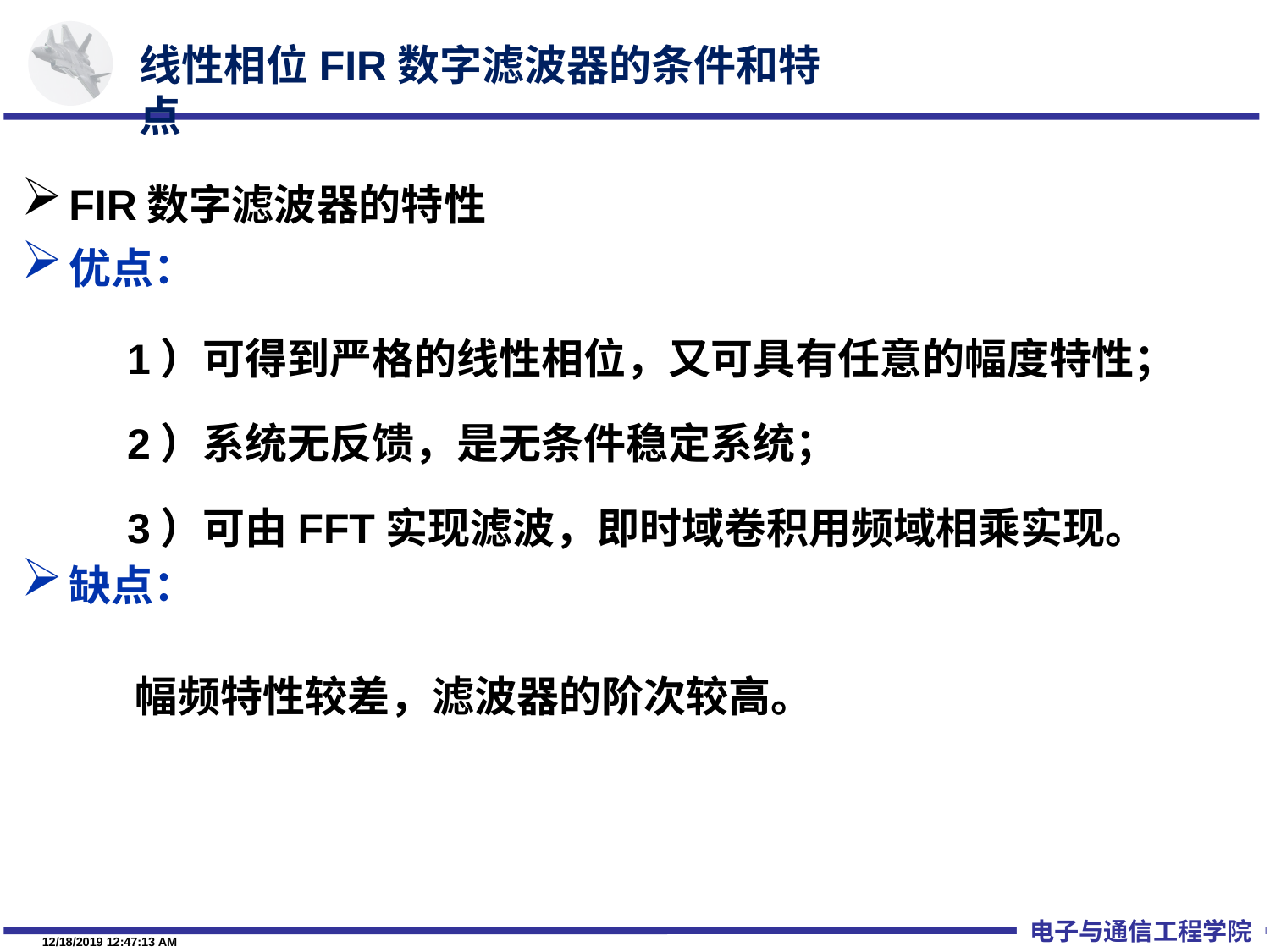

线性相位FIR数字滤波器的条件和特点
FIR数字滤波器的特性
优点：

缺点：
1）可得到严格的线性相位，又可具有任意的幅度特性；
2）系统无反馈，是无条件稳定系统；
3）可由FFT实现滤波，即时域卷积用频域相乘实现。
幅频特性较差，滤波器的阶次较高。